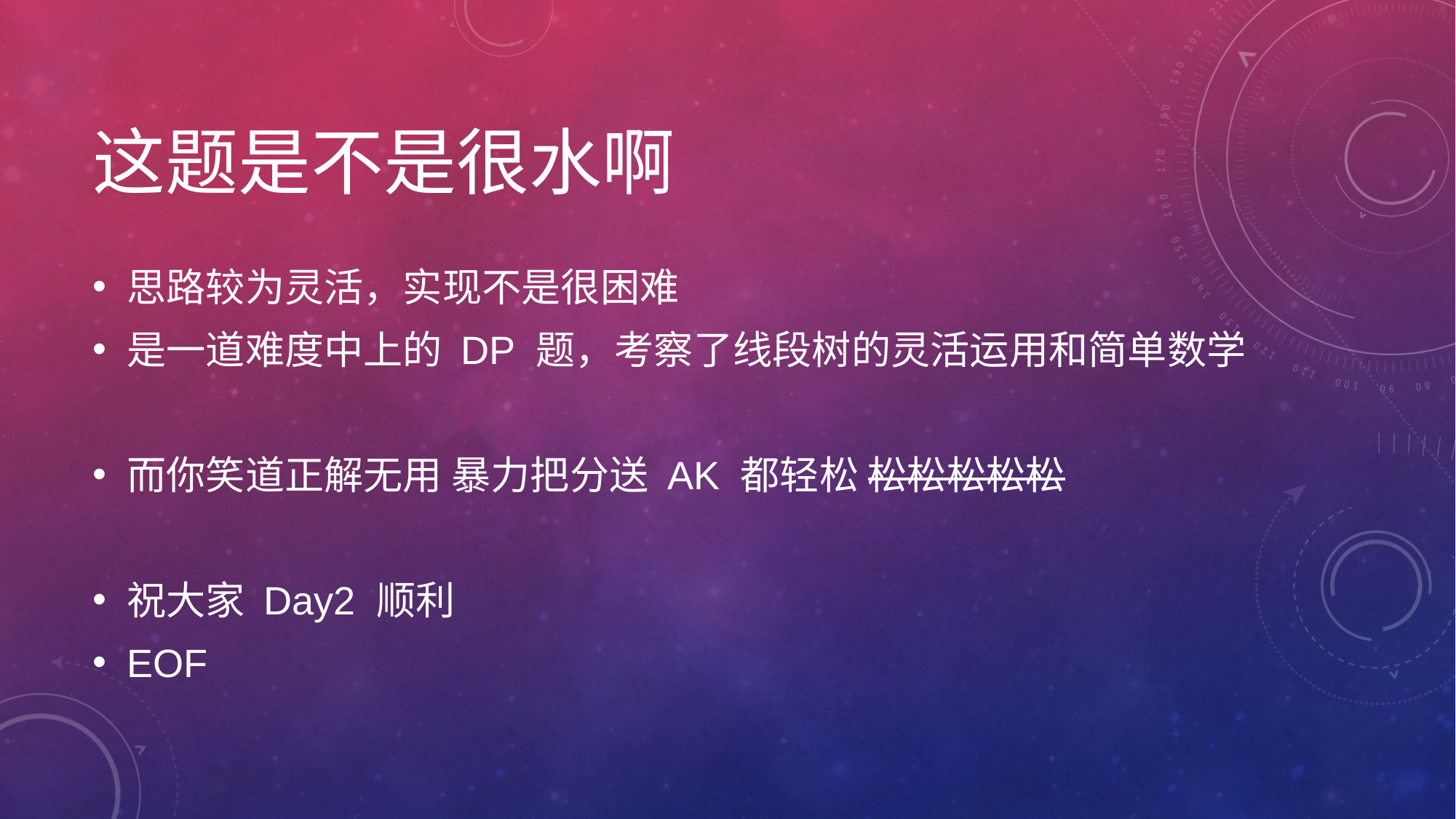

# 这题是不是很水啊
思路较为灵活，实现不是很困难
是一道难度中上的 DP 题，考察了线段树的灵活运用和简单数学

而你笑道正解无用 暴力把分送 AK 都轻松 松松松松松

祝大家 Day2 顺利
EOF